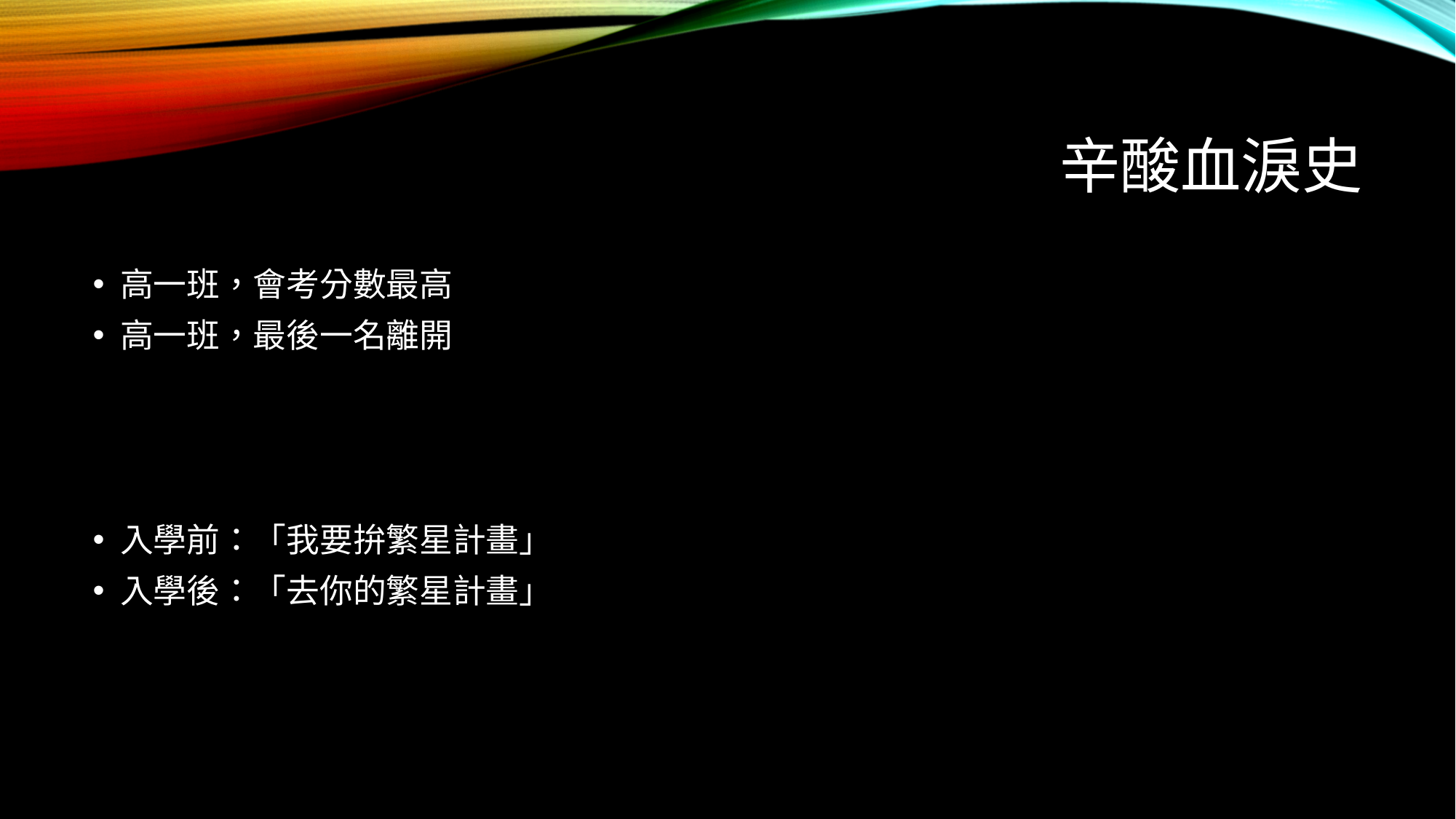

# 辛酸血淚史
高一班，會考分數最高
高一班，最後一名離開

入學前：「我要拚繁星計畫」
入學後：「去你的繁星計畫」